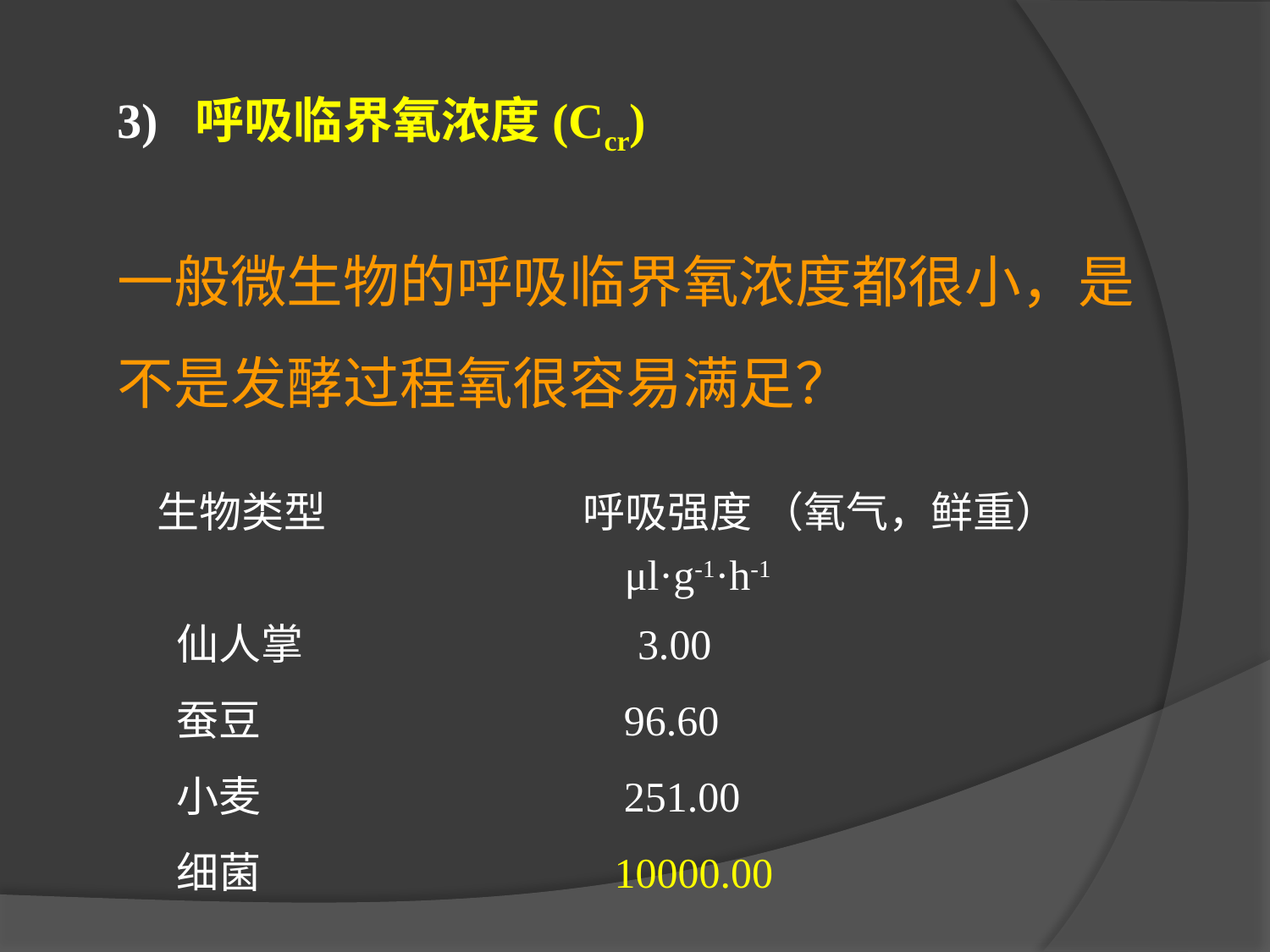

3)  呼吸临界氧浓度(Ccr)
一般微生物的呼吸临界氧浓度都很小，是不是发酵过程氧很容易满足？
生物类型                           呼吸强度 （氧气，鲜重）
μl·g-1·h-1
仙人掌                                  3.00
蚕豆                                     96.60
小麦                                     251.00
细菌                                    10000.00